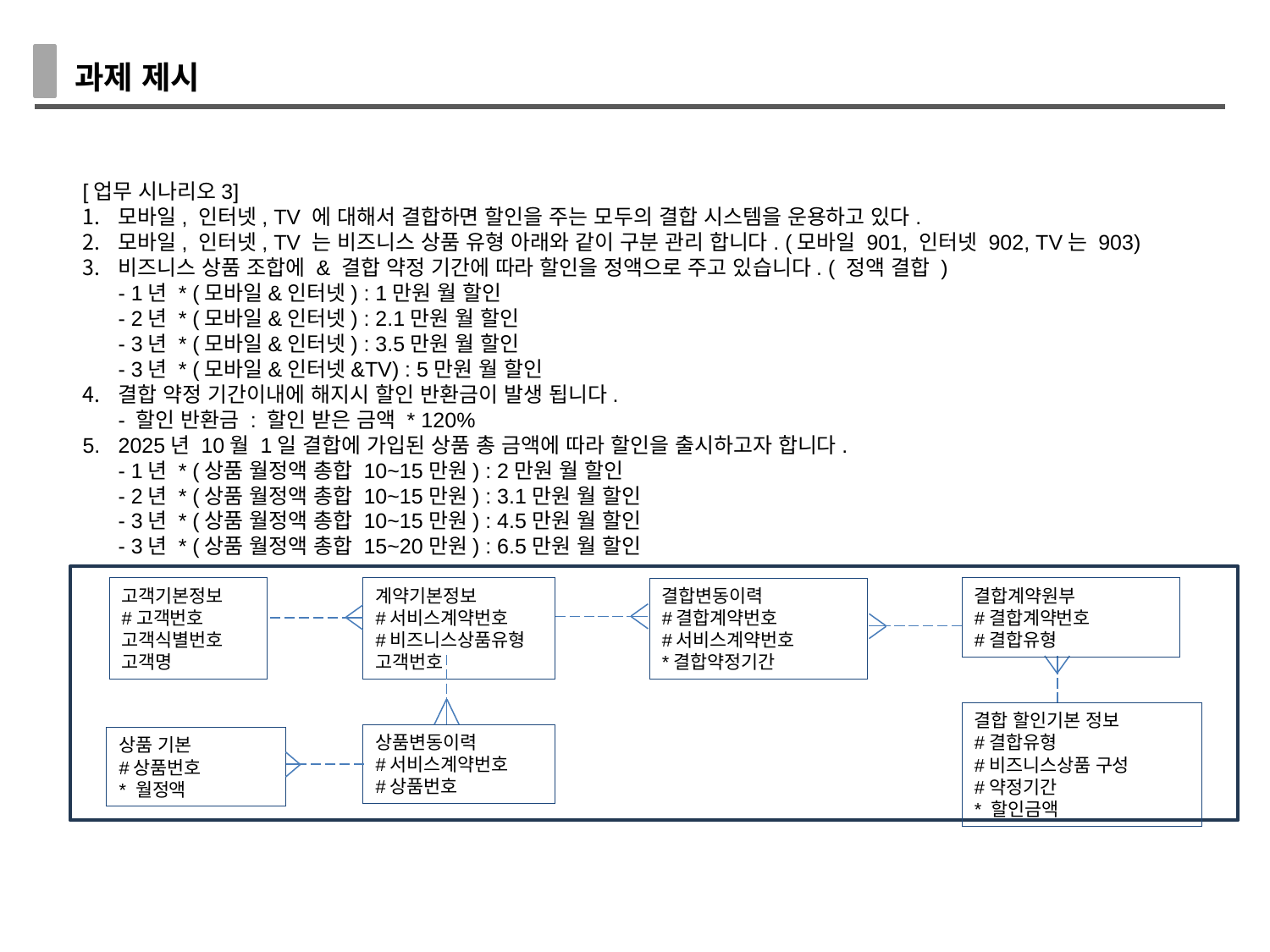

과제 제시
[업무 시나리오3]
모바일, 인터넷, TV 에 대해서 결합하면 할인을 주는 모두의 결합 시스템을 운용하고 있다.
모바일, 인터넷, TV 는 비즈니스 상품 유형 아래와 같이 구분 관리 합니다. (모바일 901, 인터넷 902, TV는 903)
비즈니스 상품 조합에 & 결합 약정 기간에 따라 할인을 정액으로 주고 있습니다. ( 정액 결합 )
- 1년 * (모바일&인터넷) : 1만원 월 할인
- 2년 * (모바일&인터넷) : 2.1만원 월 할인
- 3년 * (모바일&인터넷) : 3.5만원 월 할인
- 3년 * (모바일&인터넷&TV) : 5만원 월 할인
결합 약정 기간이내에 해지시 할인 반환금이 발생 됩니다.
- 할인 반환금 : 할인 받은 금액 * 120%
2025년 10월 1일 결합에 가입된 상품 총 금액에 따라 할인을 출시하고자 합니다.
- 1년 * (상품 월정액 총합 10~15만원) : 2만원 월 할인
- 2년 * (상품 월정액 총합 10~15만원) : 3.1만원 월 할인
- 3년 * (상품 월정액 총합 10~15만원) : 4.5만원 월 할인
- 3년 * (상품 월정액 총합 15~20만원) : 6.5만원 월 할인

고객기본정보
#고객번호
고객식별번호
고객명
계약기본정보
#서비스계약번호
#비즈니스상품유형
고객번호
결합계약원부
#결합계약번호
#결합유형
결합변동이력
#결합계약번호
#서비스계약번호
*결합약정기간
결합 할인기본 정보
#결합유형
#비즈니스상품 구성
#약정기간
* 할인금액
상품변동이력
#서비스계약번호
#상품번호
상품 기본
#상품번호
* 월정액